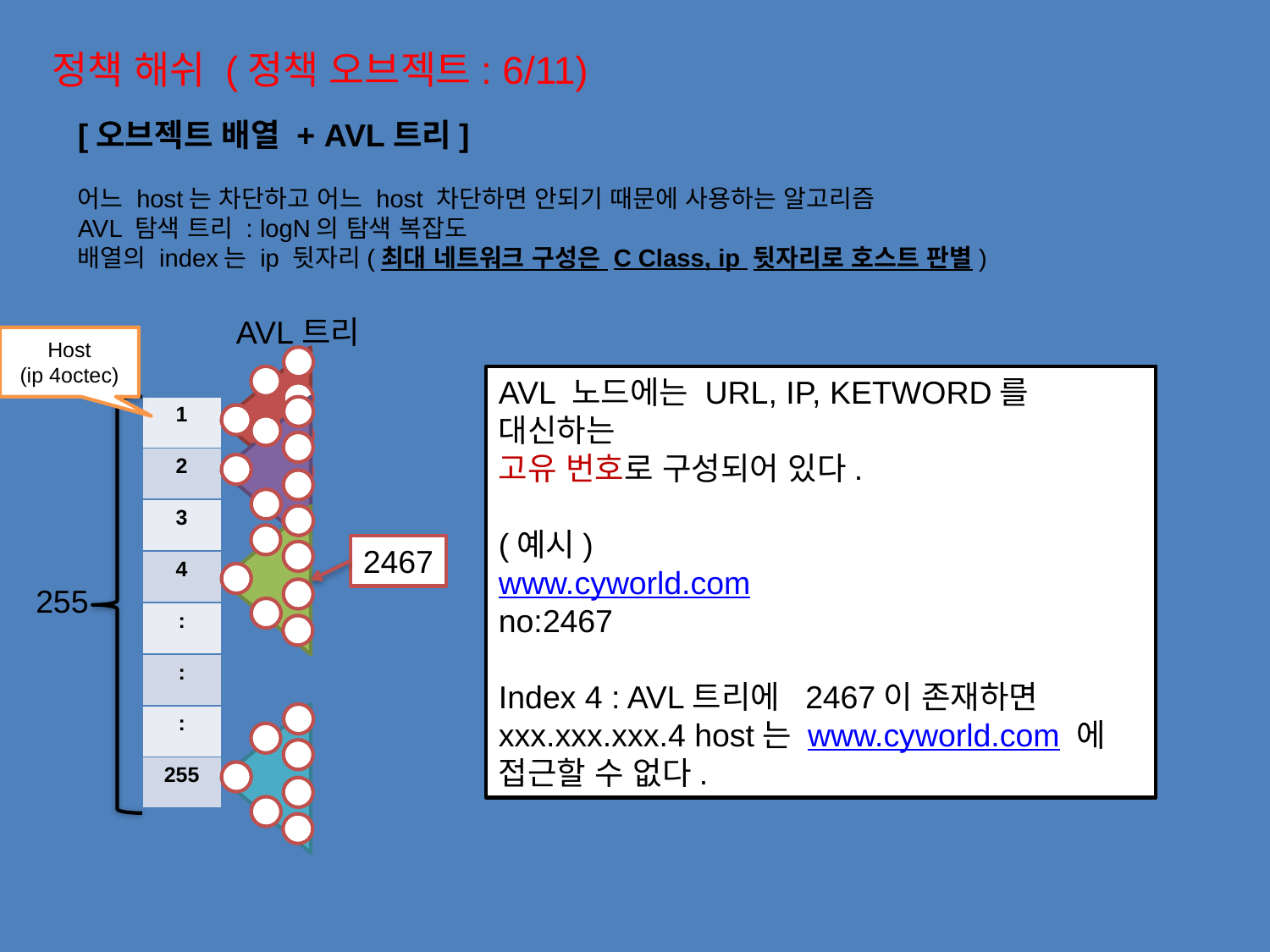

정책 해쉬 (정책 오브젝트: 6/11)
[오브젝트 배열 + AVL트리]

어느 host는 차단하고 어느 host 차단하면 안되기 때문에 사용하는 알고리즘
AVL 탐색 트리 : logN의 탐색 복잡도
배열의 index는 ip 뒷자리(최대 네트워크 구성은 C Class, ip 뒷자리로 호스트 판별)
AVL트리
Host
(ip 4octec)

AVL 노드에는 URL, IP, KETWORD를 대신하는
고유 번호로 구성되어 있다.

(예시)
www.cyworld.com
no:2467

Index 4 : AVL트리에  2467이 존재하면
xxx.xxx.xxx.4 host는 www.cyworld.com 에
접근할 수 없다.

| 1 |
| --- |
| 2 |
| 3 |
| 4 |
| : |
| : |
| : |
| 255 |

2467
255